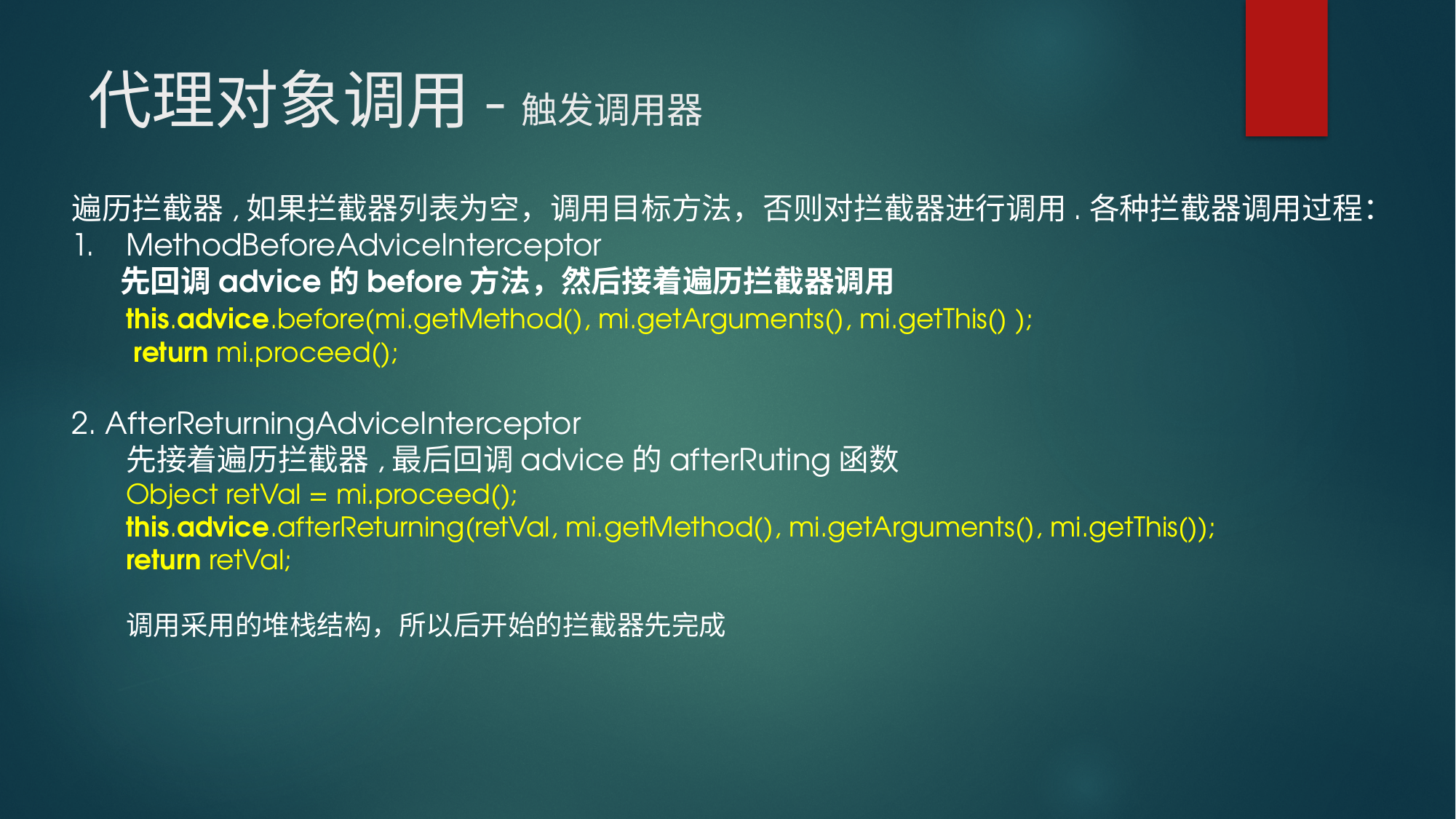

# 代理对象调用-触发调用器
遍历拦截器,如果拦截器列表为空，调用目标方法，否则对拦截器进行调用.各种拦截器调用过程：
MethodBeforeAdviceInterceptor
      先回调advice的before方法，然后接着遍历拦截器调用
	this.advice.before(mi.getMethod(), mi.getArguments(), mi.getThis() );
 return mi.proceed();

2. AfterReturningAdviceInterceptor
	先接着遍历拦截器,最后回调advice的afterRuting函数
	Object retVal = mi.proceed();
this.advice.afterReturning(retVal, mi.getMethod(), mi.getArguments(), mi.getThis());
return retVal;

	调用采用的堆栈结构，所以后开始的拦截器先完成